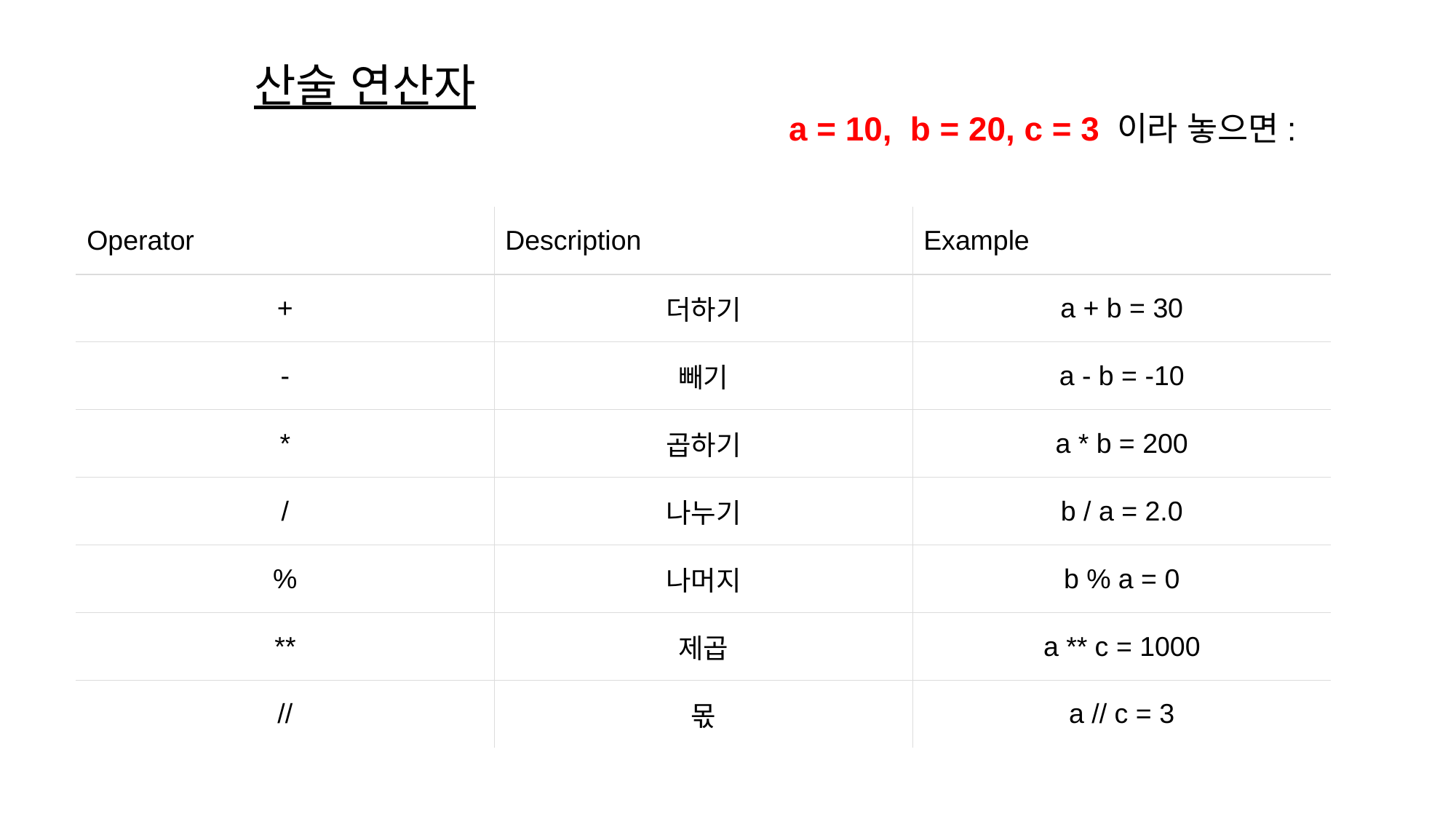

# 산술 연산자
a = 10,  b = 20, c = 3 이라 놓으면:
| Operator | Description | Example |
| --- | --- | --- |
| + | 더하기 | a + b = 30 |
| - | 빼기 | a - b = -10 |
| \* | 곱하기 | a \* b = 200 |
| / | 나누기 | b / a = 2.0 |
| % | 나머지 | b % a = 0 |
| \*\* | 제곱 | a \*\* c = 1000 |
| // | 몫 | a // c = 3 |